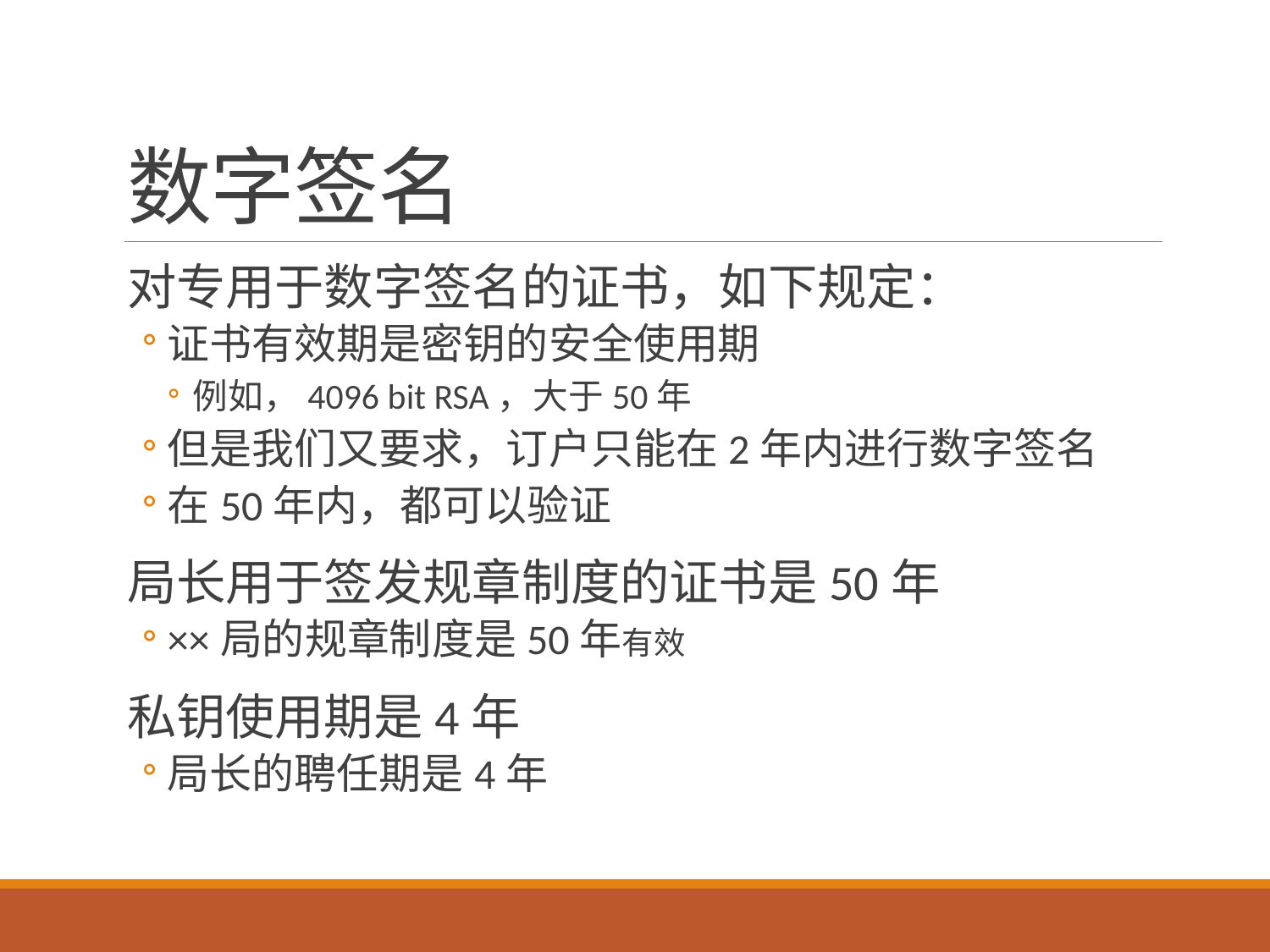

# 数字签名
对专用于数字签名的证书，如下规定：
证书有效期是密钥的安全使用期
例如，4096 bit RSA，大于50年
但是我们又要求，订户只能在2年内进行数字签名
在50年内，都可以验证
局长用于签发规章制度的证书是50年
××局的规章制度是50年有效
私钥使用期是4年
局长的聘任期是4年
55